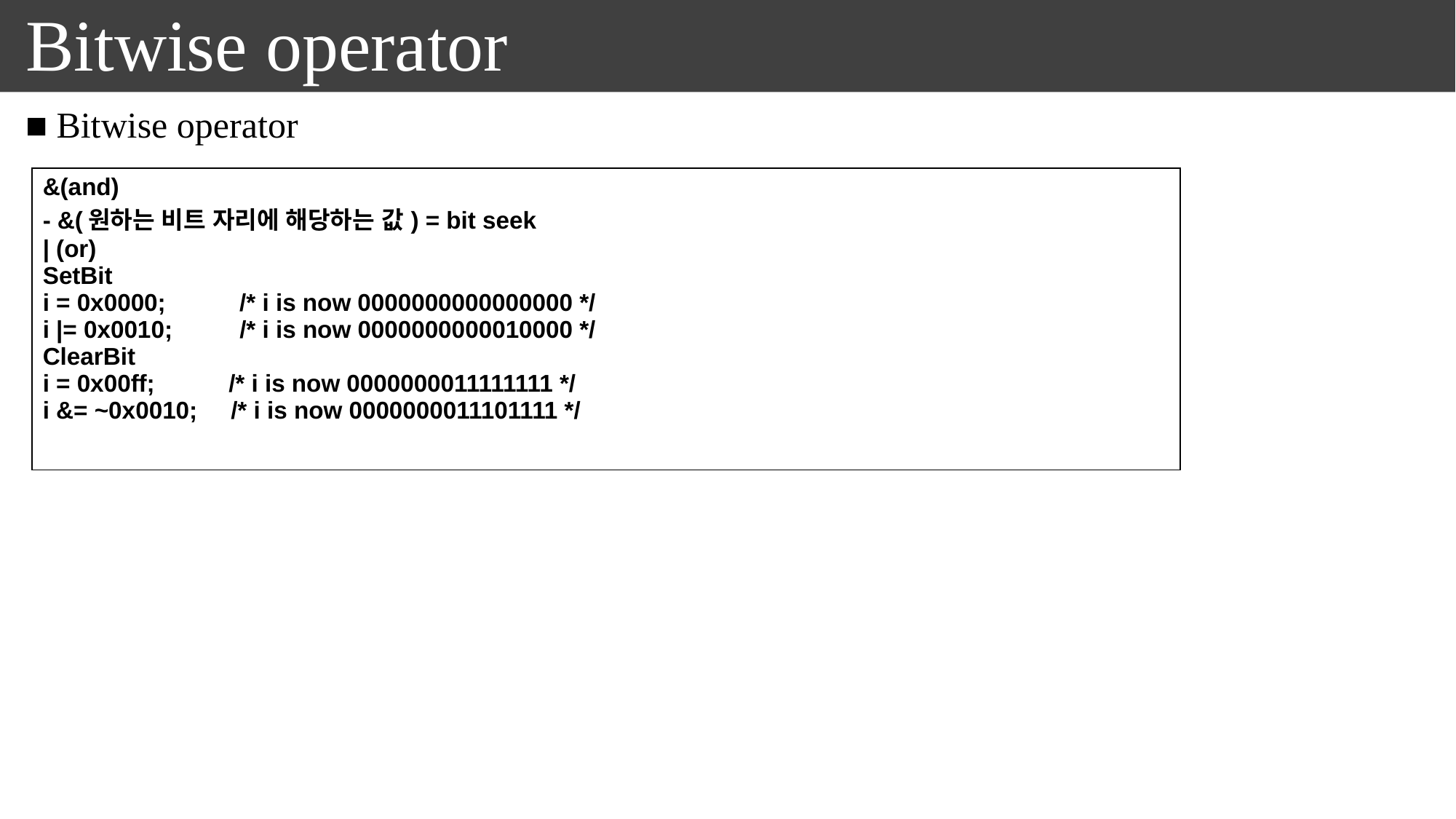

Bitwise operator
■ Bitwise operator
| &(and) - &(원하는 비트 자리에 해당하는 값) = bit seek | (or) SetBit i = 0x0000;           /\* i is now 0000000000000000 \*/ i |= 0x0010;          /\* i is now 0000000000010000 \*/ ClearBit i = 0x00ff;           /\* i is now 0000000011111111 \*/ i &= ~0x0010;     /\* i is now 0000000011101111 \*/ |
| --- |